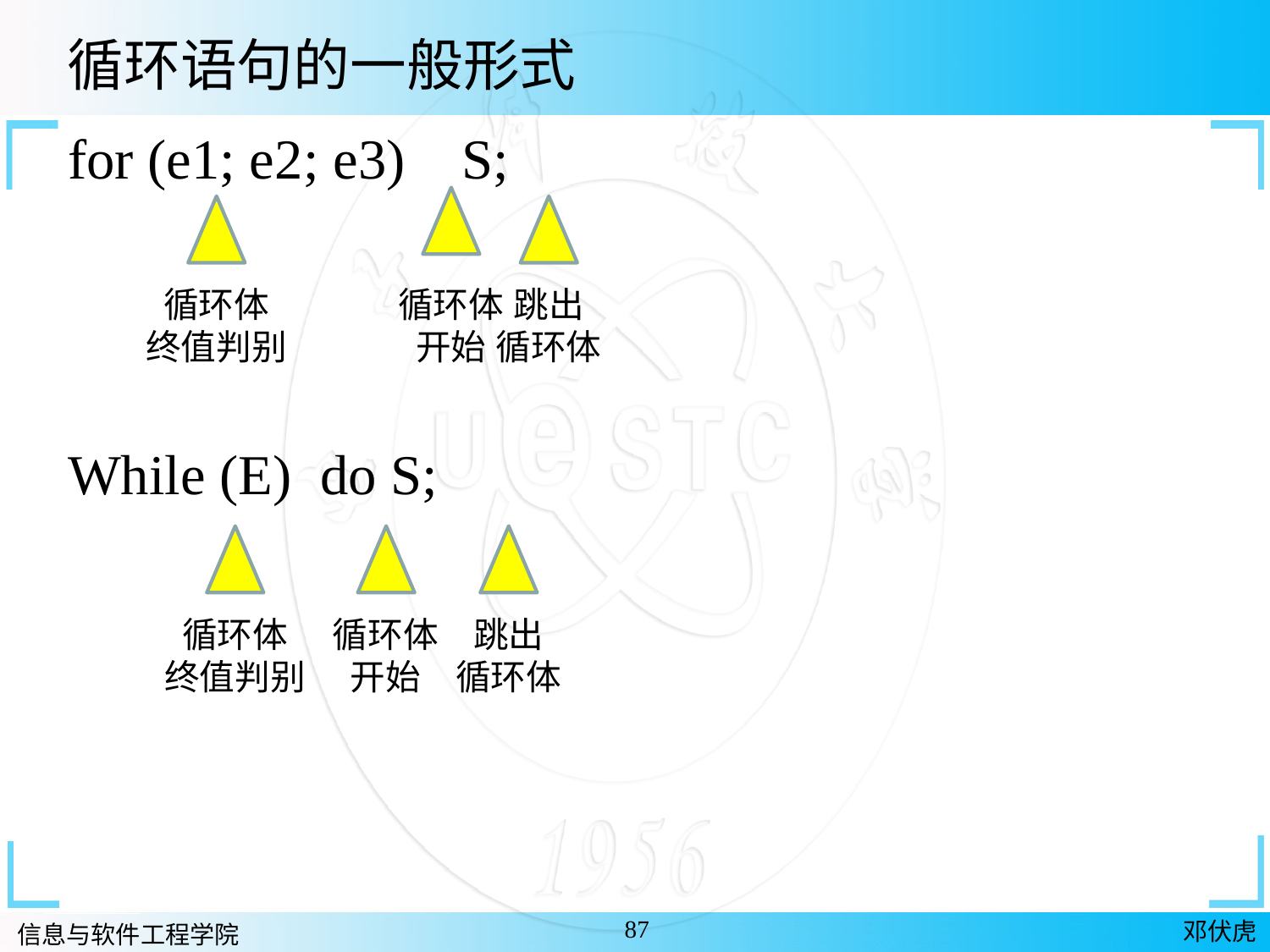

循环语句的一般形式
for (e1; e2; e3)    S;

While (E)  do S;

循环体
开始
跳出
循环体

循环体
终值判别

跳出
循环体

循环体
终值判别
循环体
开始
87
邓伏虎
信息与软件工程学院